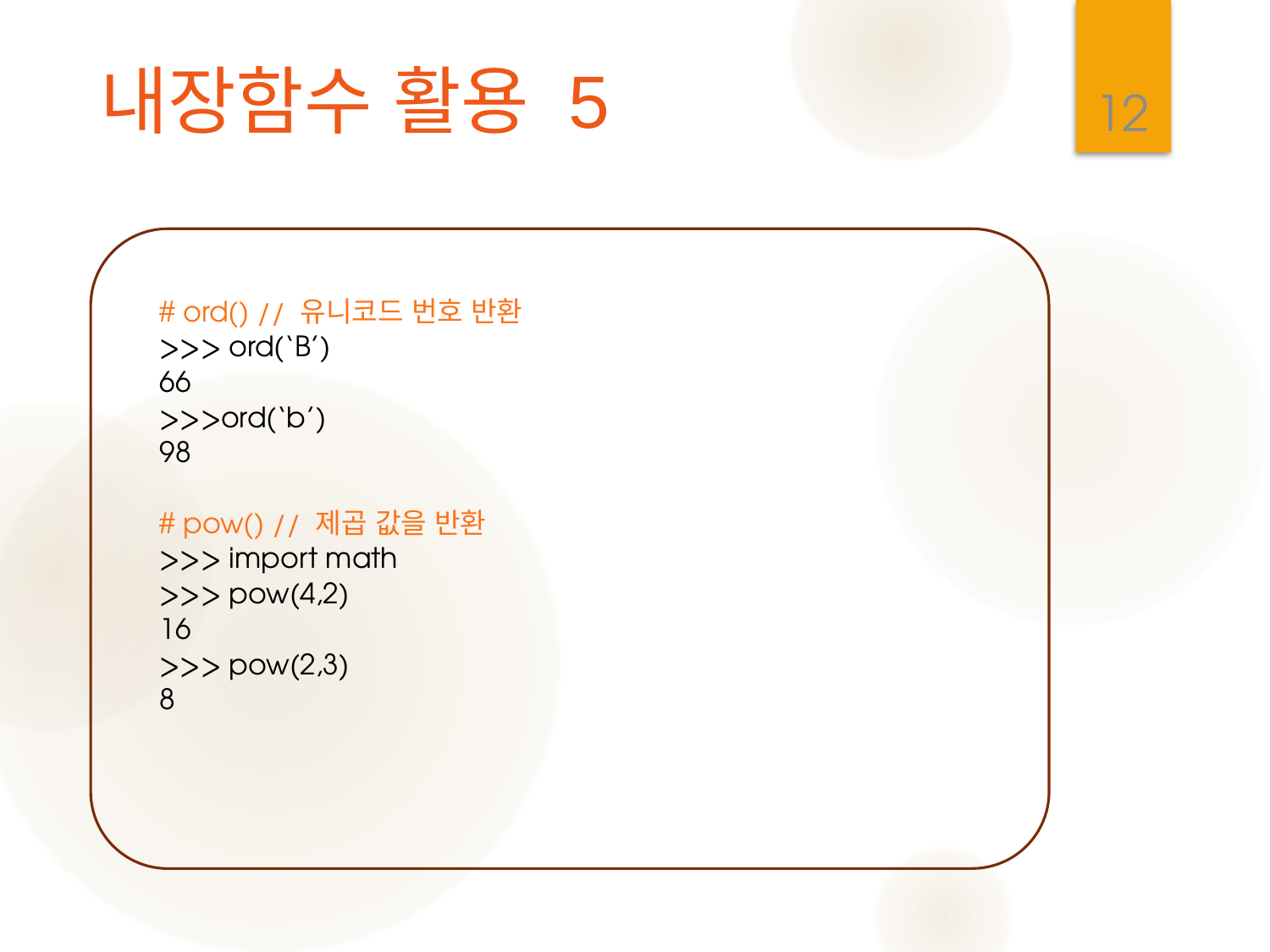

12
# 내장함수 활용 5

# ord() // 유니코드 번호 반환
>>> ord(‘B’)
66
>>>ord(‘b’)
98

# pow() // 제곱 값을 반환
>>> import math
>>> pow(4,2)
16
>>> pow(2,3)
8